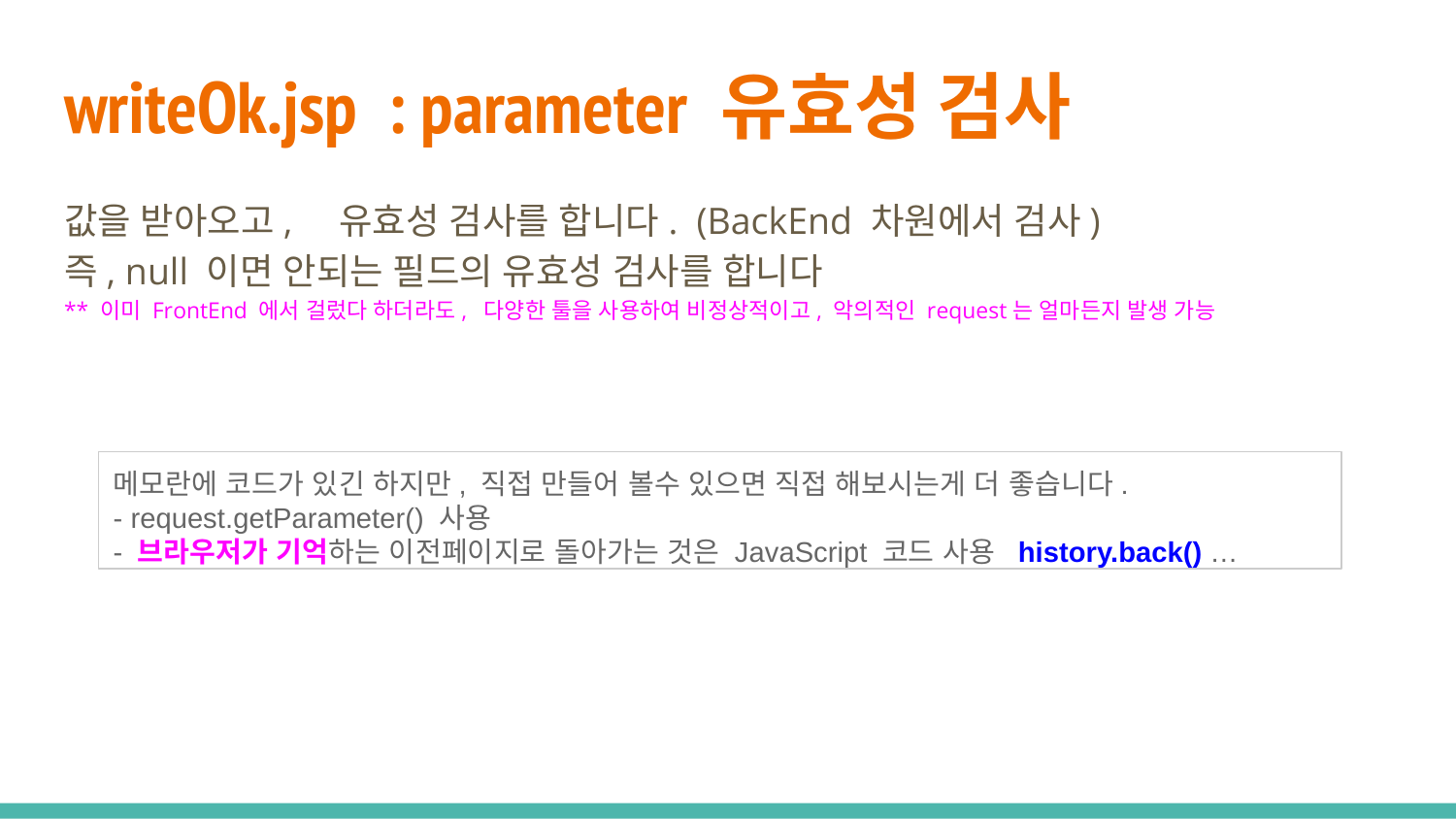

# writeOk.jsp  : parameter 유효성 검사
값을 받아오고,    유효성 검사를 합니다.  (BackEnd 차원에서 검사)
즉, null 이면 안되는 필드의 유효성 검사를 합니다
** 이미 FrontEnd 에서 걸렀다 하더라도,  다양한 툴을 사용하여 비정상적이고, 악의적인 request는 얼마든지 발생 가능
메모란에 코드가 있긴 하지만, 직접 만들어 볼수 있으면 직접 해보시는게 더 좋습니다.
- request.getParameter() 사용
- 브라우저가 기억하는 이전페이지로 돌아가는 것은 JavaScript 코드 사용  history.back() …